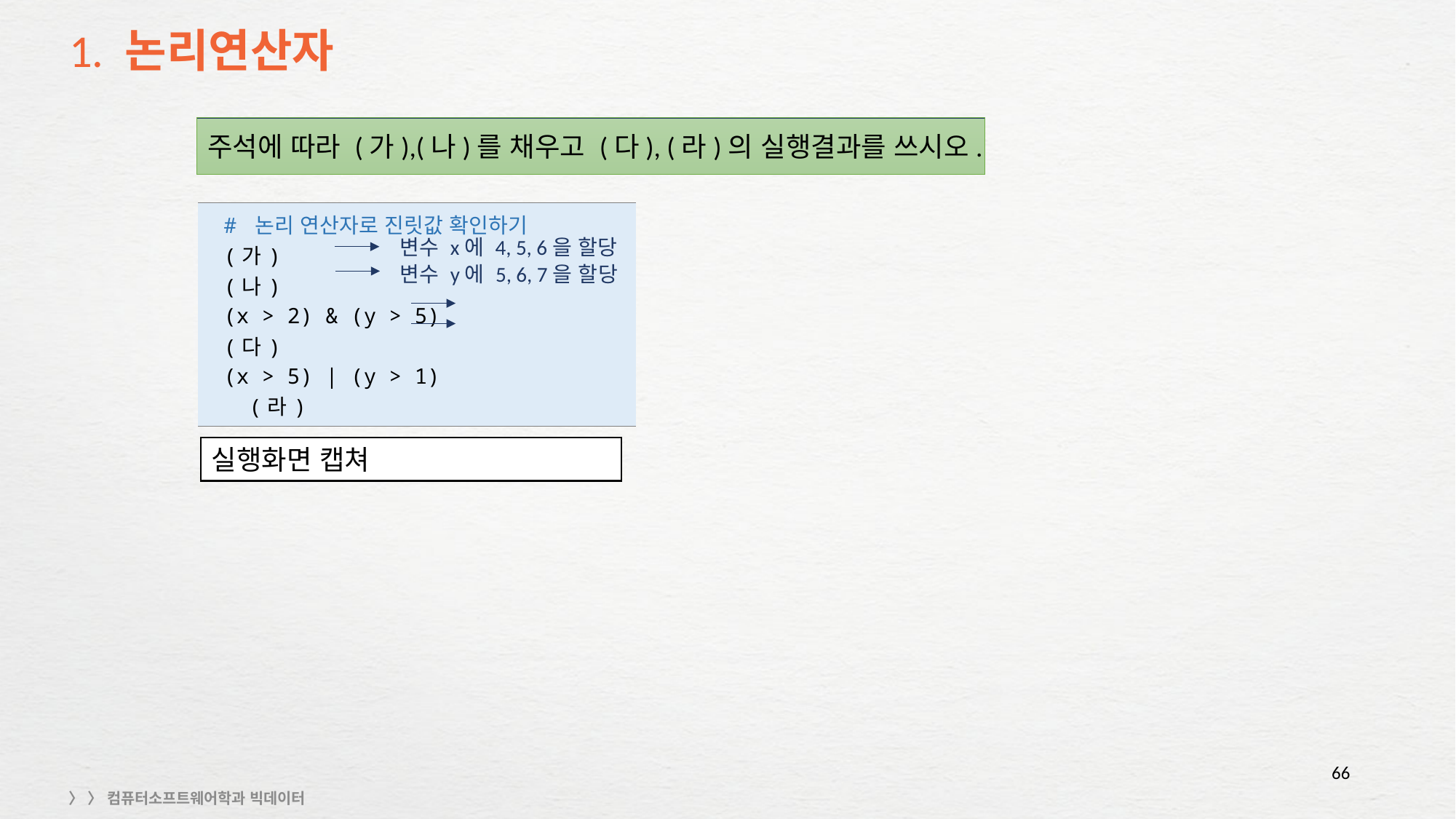

# 1. 논리연산자
주석에 따라 (가),(나)를 채우고 (다), (라)의 실행결과를 쓰시오.
| # 논리 연산자로 진릿값 확인하기 (가) (나) (x > 2) & (y > 5) (다) (x > 5) | (y > 1) (라) |
| --- |
변수 x에 4, 5, 6을 할당
변수 y에 5, 6, 7을 할당
실행화면 캡쳐
66
〉 〉 컴퓨터소프트웨어학과 빅데이터